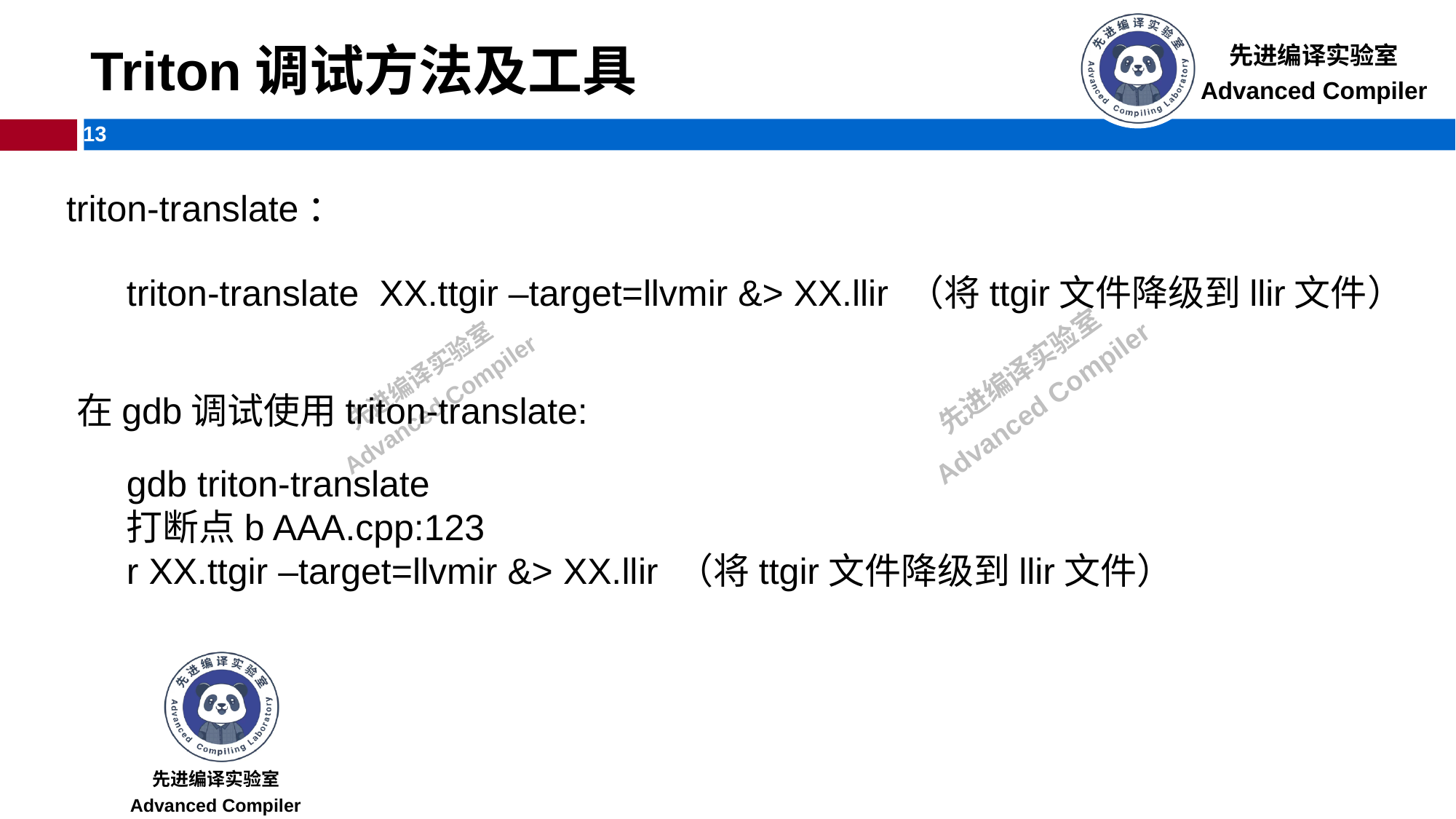

# Triton调试方法及工具
triton-translate：
triton-translate  XX.ttgir –target=llvmir &> XX.llir （将ttgir文件降级到llir文件）
在gdb调试使用triton-translate:
gdb triton-translate
打断点b AAA.cpp:123
r XX.ttgir –target=llvmir &> XX.llir （将ttgir文件降级到llir文件）